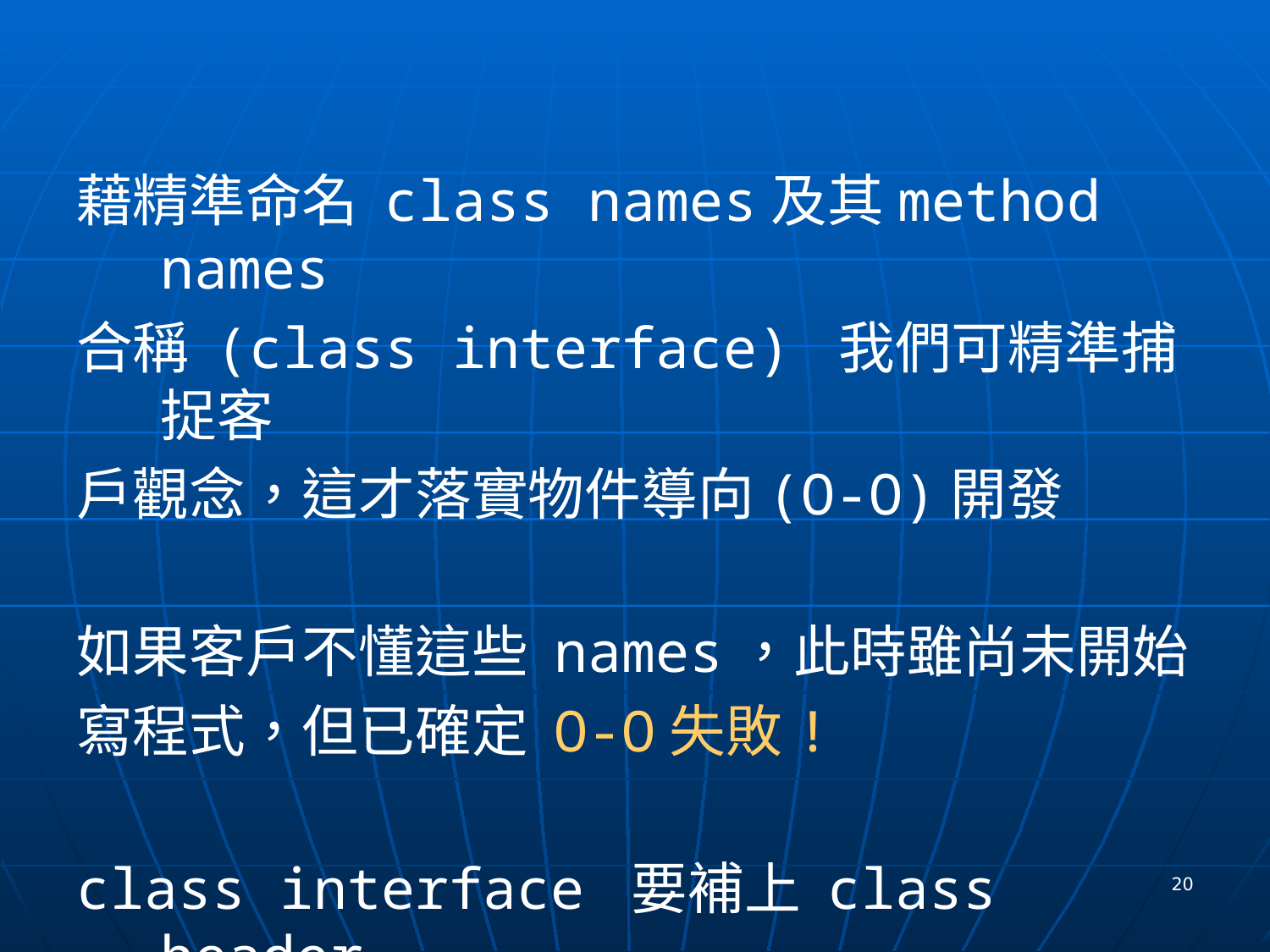

#
藉精準命名 class names及其method names
合稱 (class interface) 我們可精準捕捉客
戶觀念，這才落實物件導向(O-O)開發

如果客戶不懂這些 names，此時雖尚未開始
寫程式，但已確定 O-O失敗!

class interface 要補上 class header
其內要補上 method headers 註解說明之
20